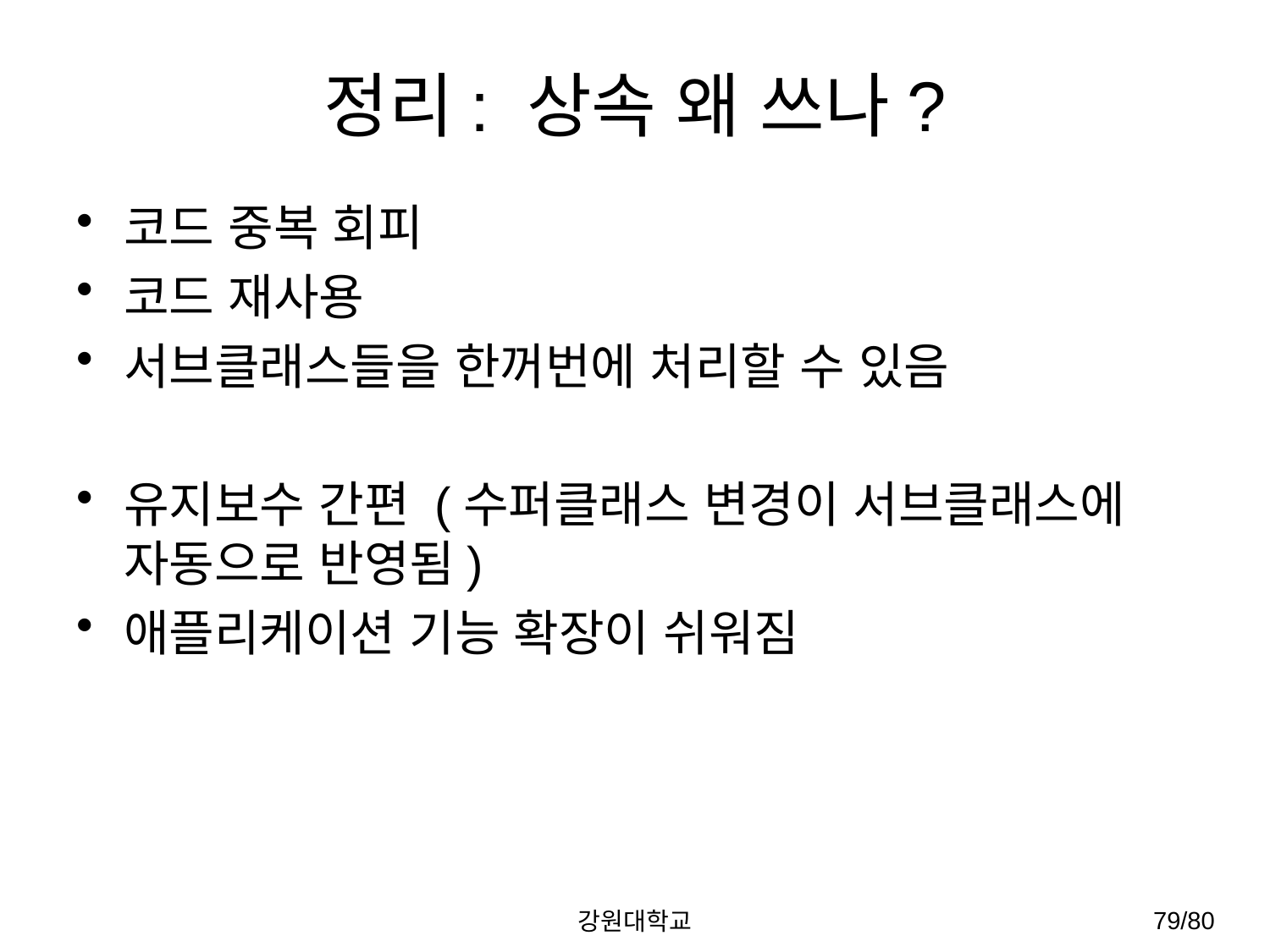

# 정리: 상속 왜 쓰나?
코드 중복 회피
코드 재사용
서브클래스들을 한꺼번에 처리할 수 있음

유지보수 간편 (수퍼클래스 변경이 서브클래스에 자동으로 반영됨)
애플리케이션 기능 확장이 쉬워짐
강원대학교